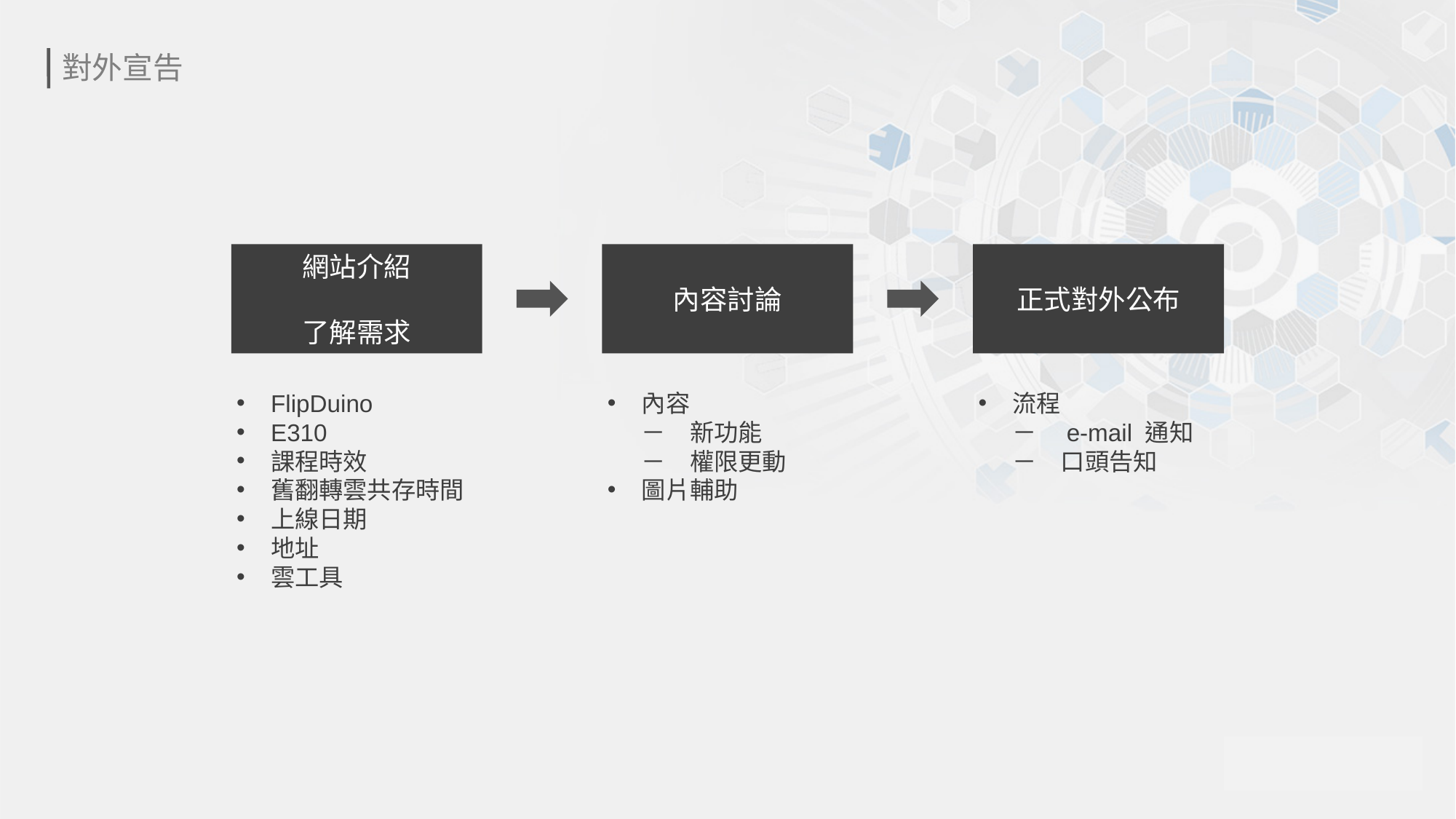

對外宣告

網站介紹
了解需求
正式對外公布
內容討論

內容
－　新功能
－　權限更動
圖片輔助
流程
－　e-mail 通知
－　口頭告知
FlipDuino
E310
課程時效
舊翻轉雲共存時間
上線日期
地址
雲工具